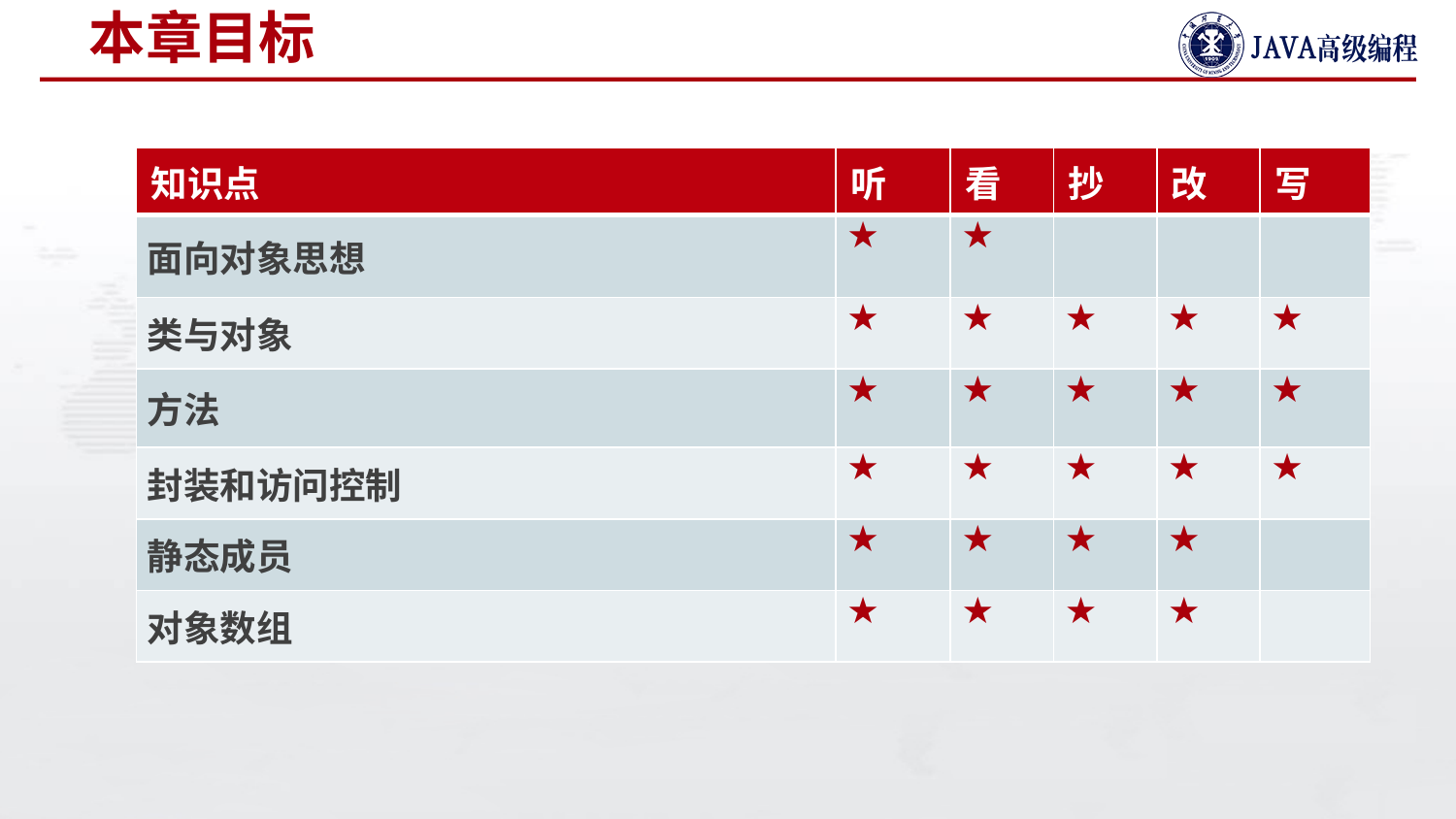

# 本章目标

| 知识点 | 听 | 看 | 抄 | 改 | 写 |
| --- | --- | --- | --- | --- | --- |
| 面向对象思想 | ★ | ★ |  |  |  |
| 类与对象 | ★ | ★ | ★ | ★ | ★ |
| 方法 | ★ | ★ | ★ | ★ | ★ |
| 封装和访问控制 | ★ | ★ | ★ | ★ | ★ |
| 静态成员 | ★ | ★ | ★ | ★ |  |
| 对象数组 | ★ | ★ | ★ | ★ |  |